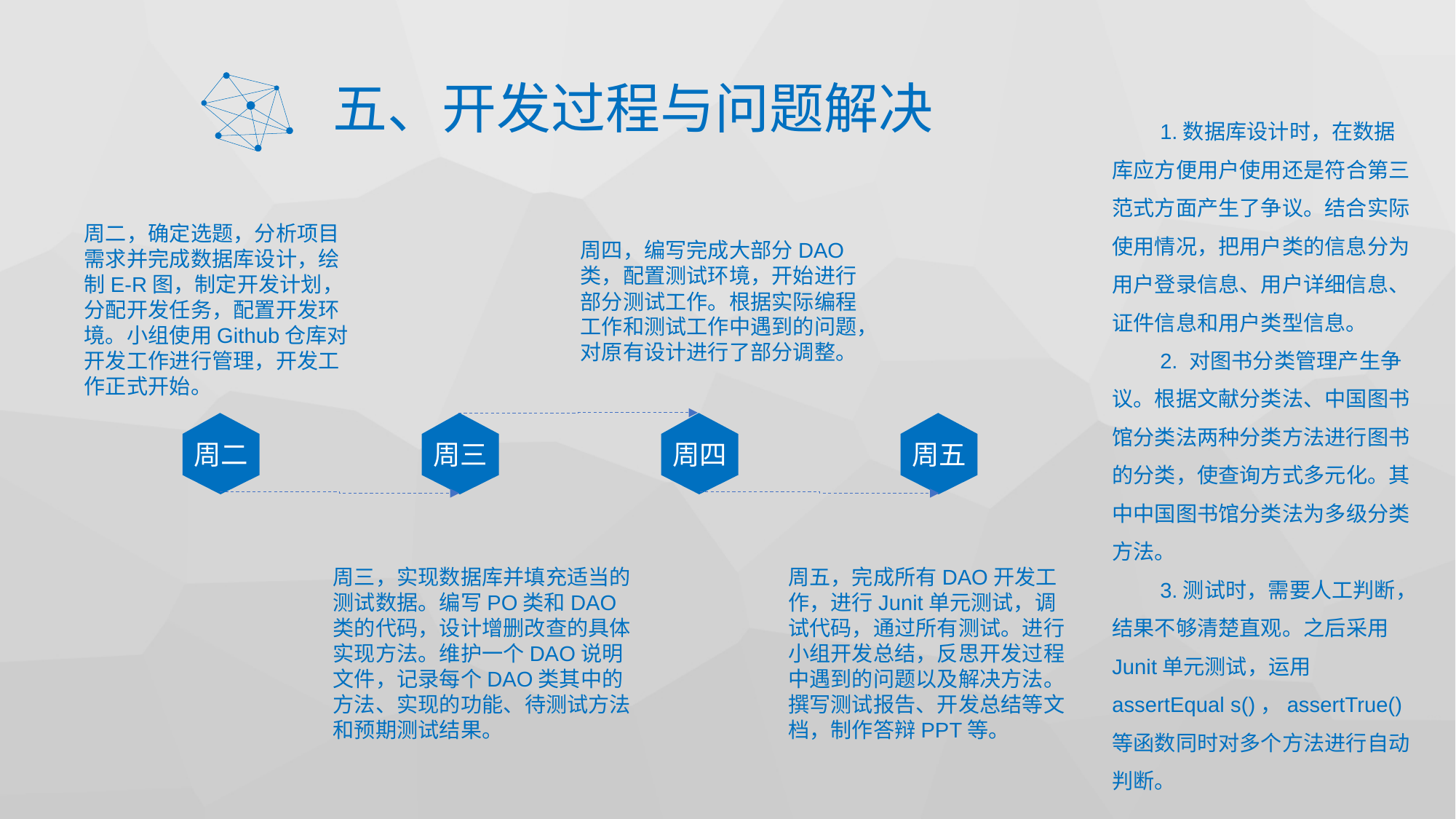

# 五、开发过程与问题解决
        1.数据库设计时，在数据库应方便用户使用还是符合第三范式方面产生了争议。结合实际使用情况，把用户类的信息分为用户登录信息、用户详细信息、证件信息和用户类型信息。
        2. 对图书分类管理产生争议。根据文献分类法、中国图书馆分类法两种分类方法进行图书的分类，使查询方式多元化。其中中国图书馆分类法为多级分类方法。
        3.测试时，需要人工判断，结果不够清楚直观。之后采用Junit单元测试，运用assertEqual s()，assertTrue()等函数同时对多个方法进行自动判断。
周二，确定选题，分析项目需求并完成数据库设计，绘制E-R图，制定开发计划，分配开发任务，配置开发环境。小组使用Github仓库对开发工作进行管理，开发工作正式开始。
周四，编写完成大部分DAO类，配置测试环境，开始进行部分测试工作。根据实际编程工作和测试工作中遇到的问题，对原有设计进行了部分调整。
周二
周三
周四
周五
周三，实现数据库并填充适当的测试数据。编写PO类和DAO类的代码，设计增删改查的具体实现方法。维护一个DAO说明文件，记录每个DAO类其中的方法、实现的功能、待测试方法和预期测试结果。
周五，完成所有DAO开发工作，进行Junit单元测试，调试代码，通过所有测试。进行小组开发总结，反思开发过程中遇到的问题以及解决方法。撰写测试报告、开发总结等文档，制作答辩PPT等。